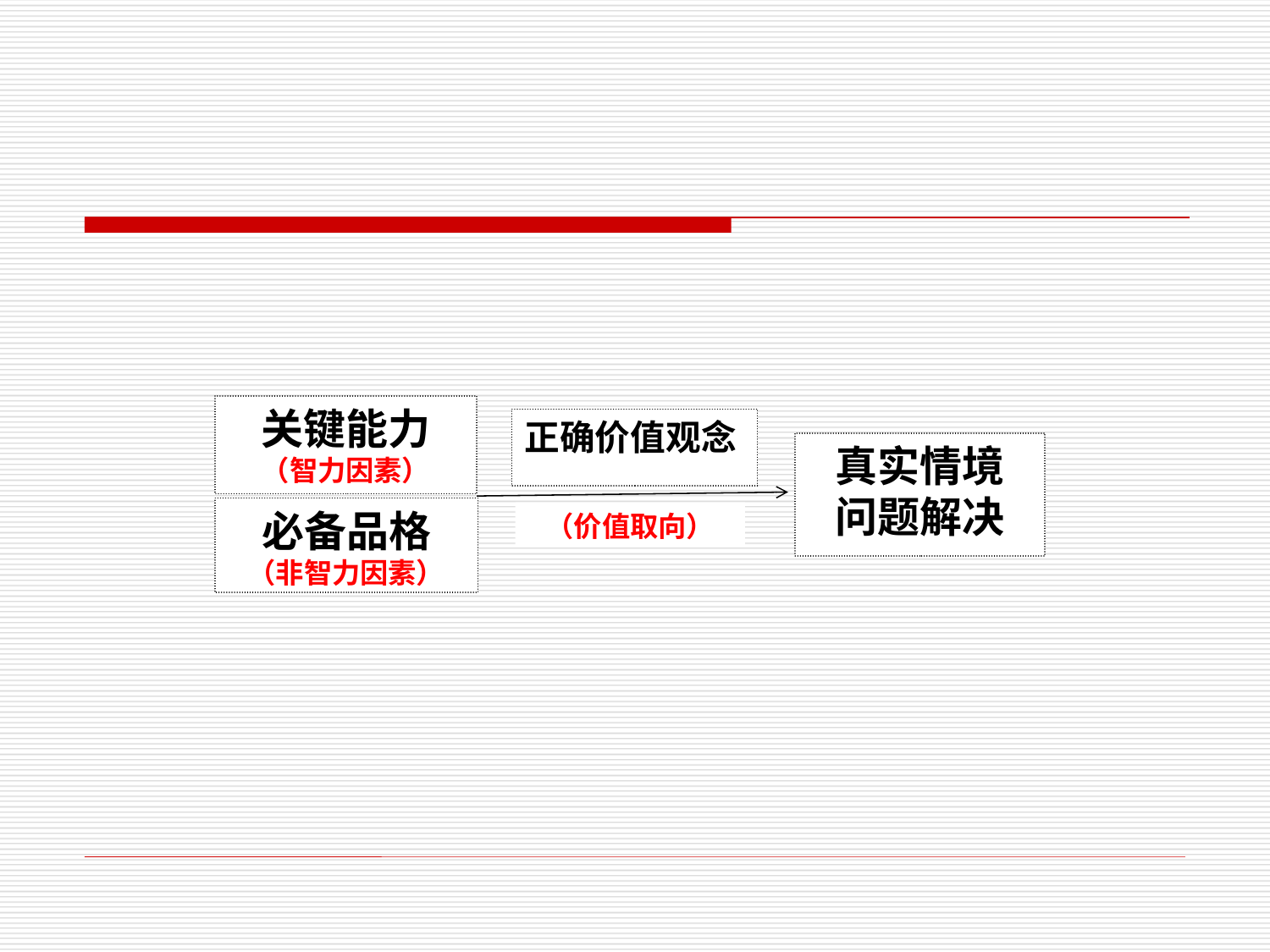

关键能力
（智力因素）
正确价值观念
真实情境
问题解决

必备品格
（非智力因素）
（价值取向）